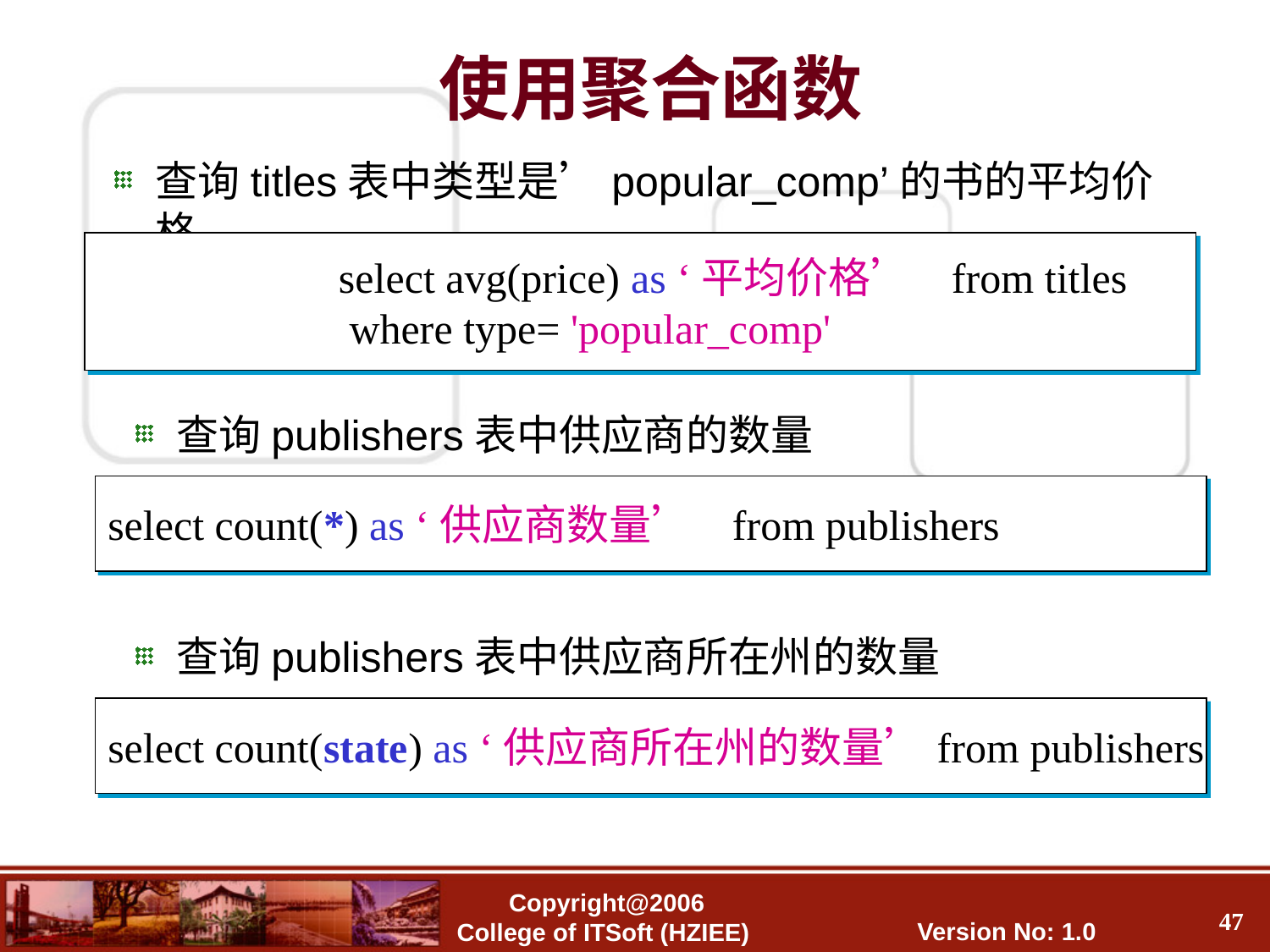

使用聚合函数
查询titles表中类型是’popular_comp’的书的平均价格
select avg(price) as ‘平均价格’   from titles
 where type= 'popular_comp'
查询publishers表中供应商的数量
select count(*) as ‘供应商数量’   from publishers
查询publishers表中供应商所在州的数量
select count(state) as ‘供应商所在州的数量’from publishers